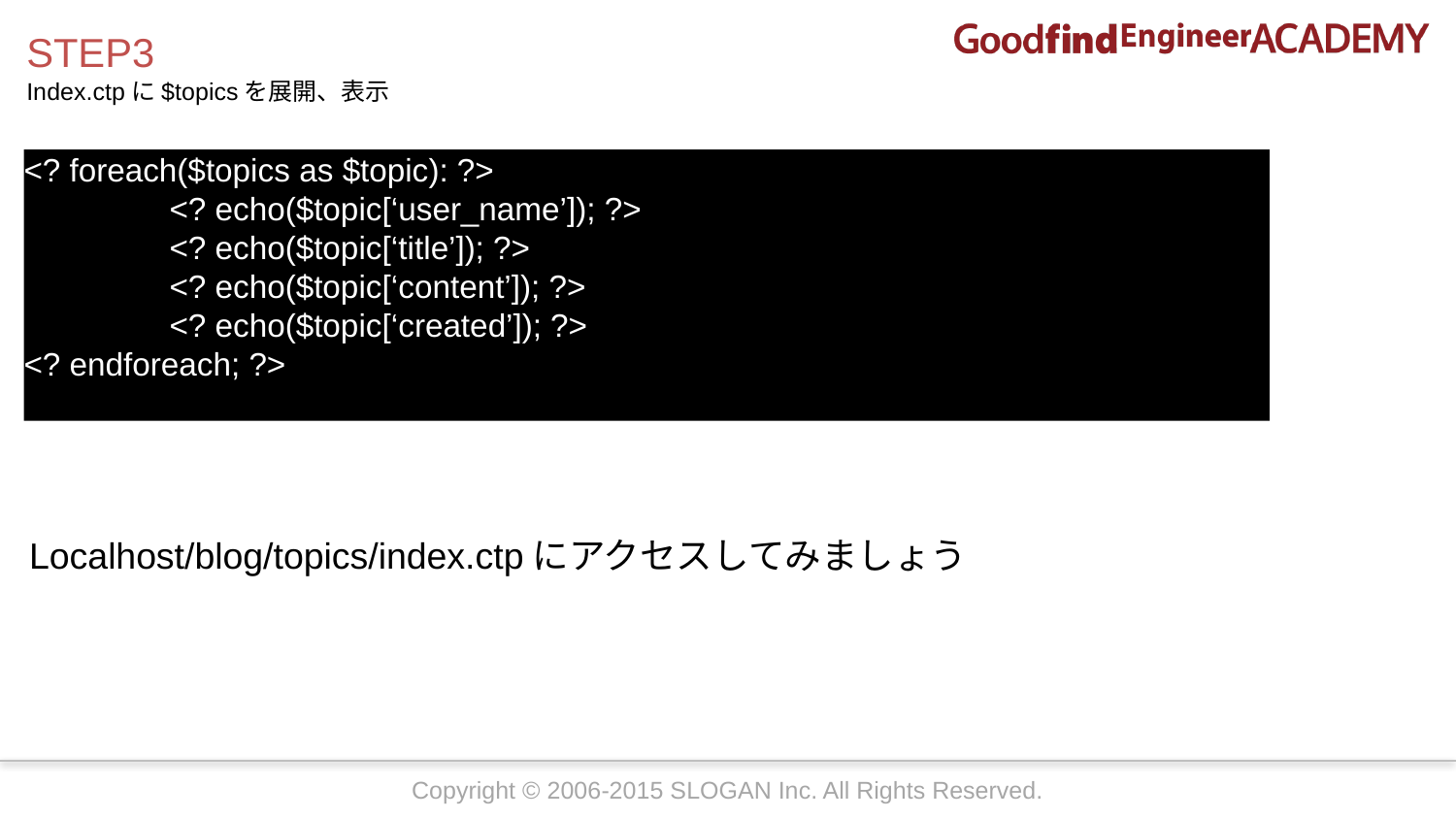

STEP3
Index.ctpに$topicsを展開、表示
<? foreach($topics as $topic): ?>
	<? echo($topic[‘user_name’]); ?>
	<? echo($topic[‘title’]); ?>
	<? echo($topic[‘content’]); ?>
	<? echo($topic[‘created’]); ?>
<? endforeach; ?>

Localhost/blog/topics/index.ctpにアクセスしてみましょう